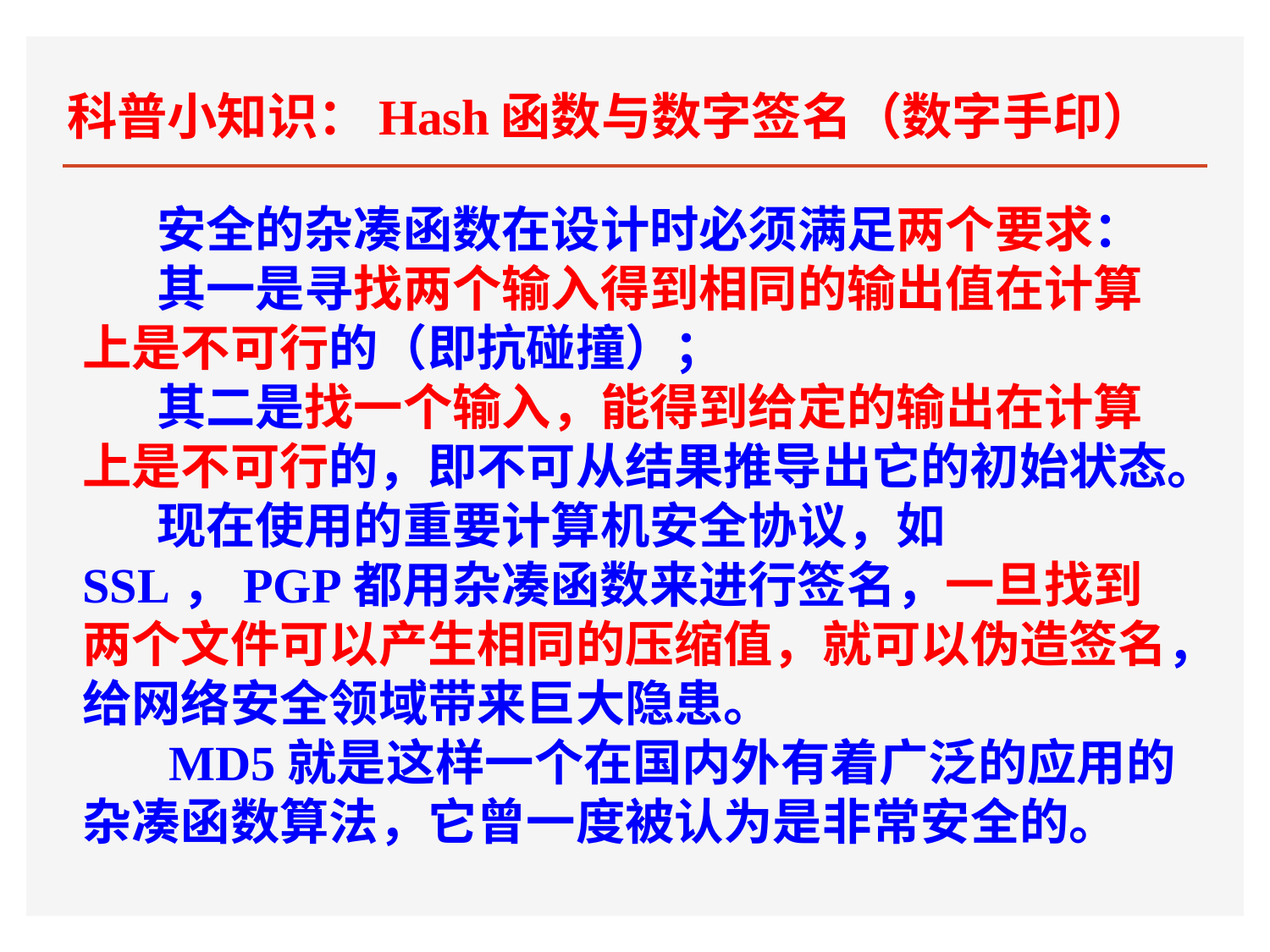

# 科普小知识：Hash函数与数字签名（数字手印）
安全的杂凑函数在设计时必须满足两个要求：
其一是寻找两个输入得到相同的输出值在计算上是不可行的（即抗碰撞）；
其二是找一个输入，能得到给定的输出在计算上是不可行的，即不可从结果推导出它的初始状态。
现在使用的重要计算机安全协议，如SSL，PGP都用杂凑函数来进行签名，一旦找到两个文件可以产生相同的压缩值，就可以伪造签名，给网络安全领域带来巨大隐患。
 MD5就是这样一个在国内外有着广泛的应用的杂凑函数算法，它曾一度被认为是非常安全的。